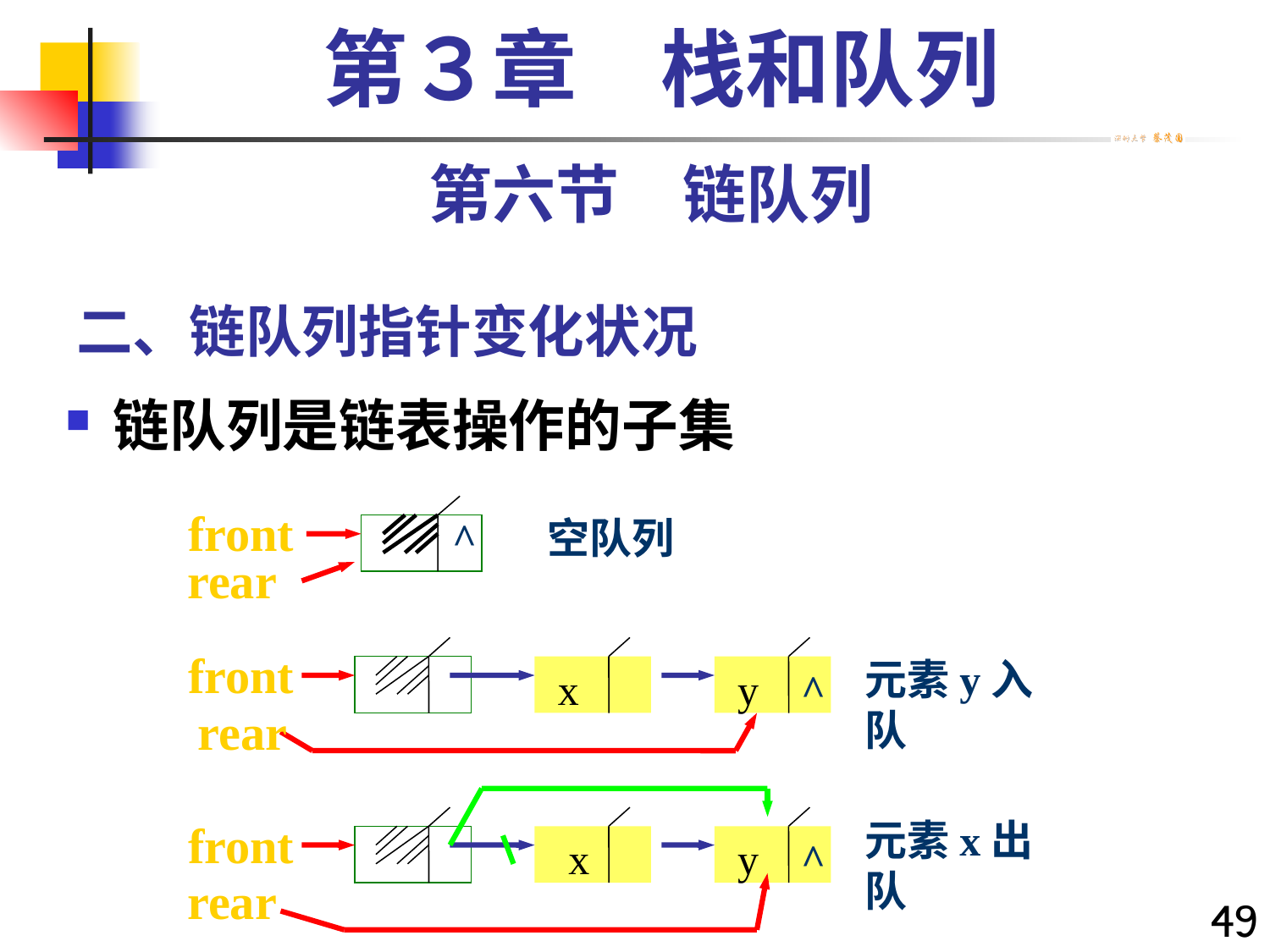

第３章　栈和队列
第六节　链队列
# 二、链队列指针变化状况
链队列是链表操作的子集
front

空队列

rear

^
front

元素y入队

x

y
^

rear

front
元素x出队

x

y

^

rear

49